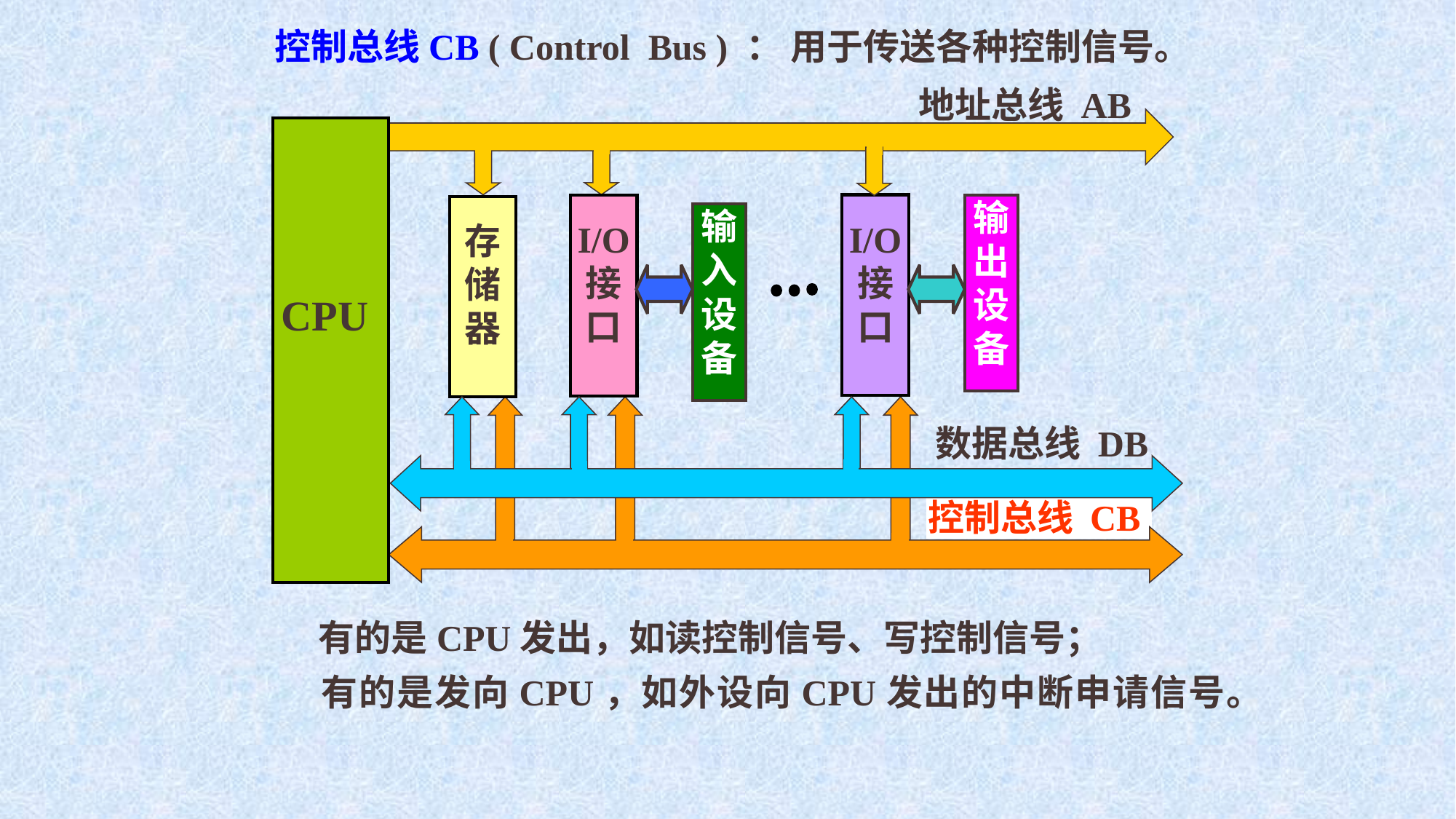

控制总线CB ( Control  Bus ) ： 用于传送各种控制信号。
地址总线 AB

CPU

I/O
接
口
输
出
设
备
I/O
接
口
存
储
器
输
入
设
备

数据总线 DB

控制总线 CB

 有的是CPU发出，如读控制信号、写控制信号；
 有的是发向CPU，如外设向CPU发出的中断申请信号。